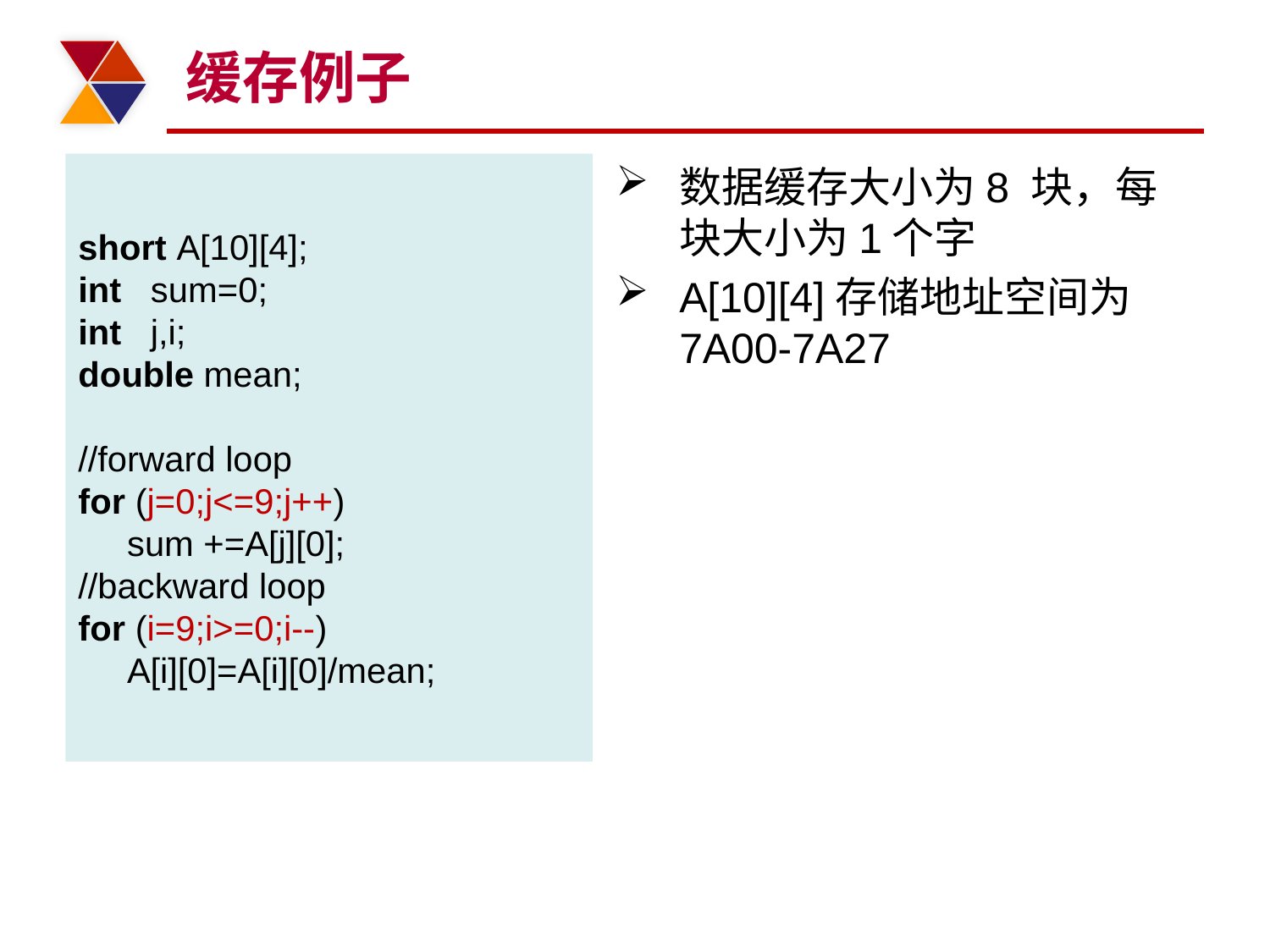

# 缓存例子
short A[10][4];
int   sum=0;
int   j,i;
double mean;

//forward loop
for (j=0;j<=9;j++)
     sum +=A[j][0];
//backward loop
for (i=9;i>=0;i--)
     A[i][0]=A[i][0]/mean;
数据缓存大小为8 块，每块大小为1个字
A[10][4]存储地址空间为7A00-7A27